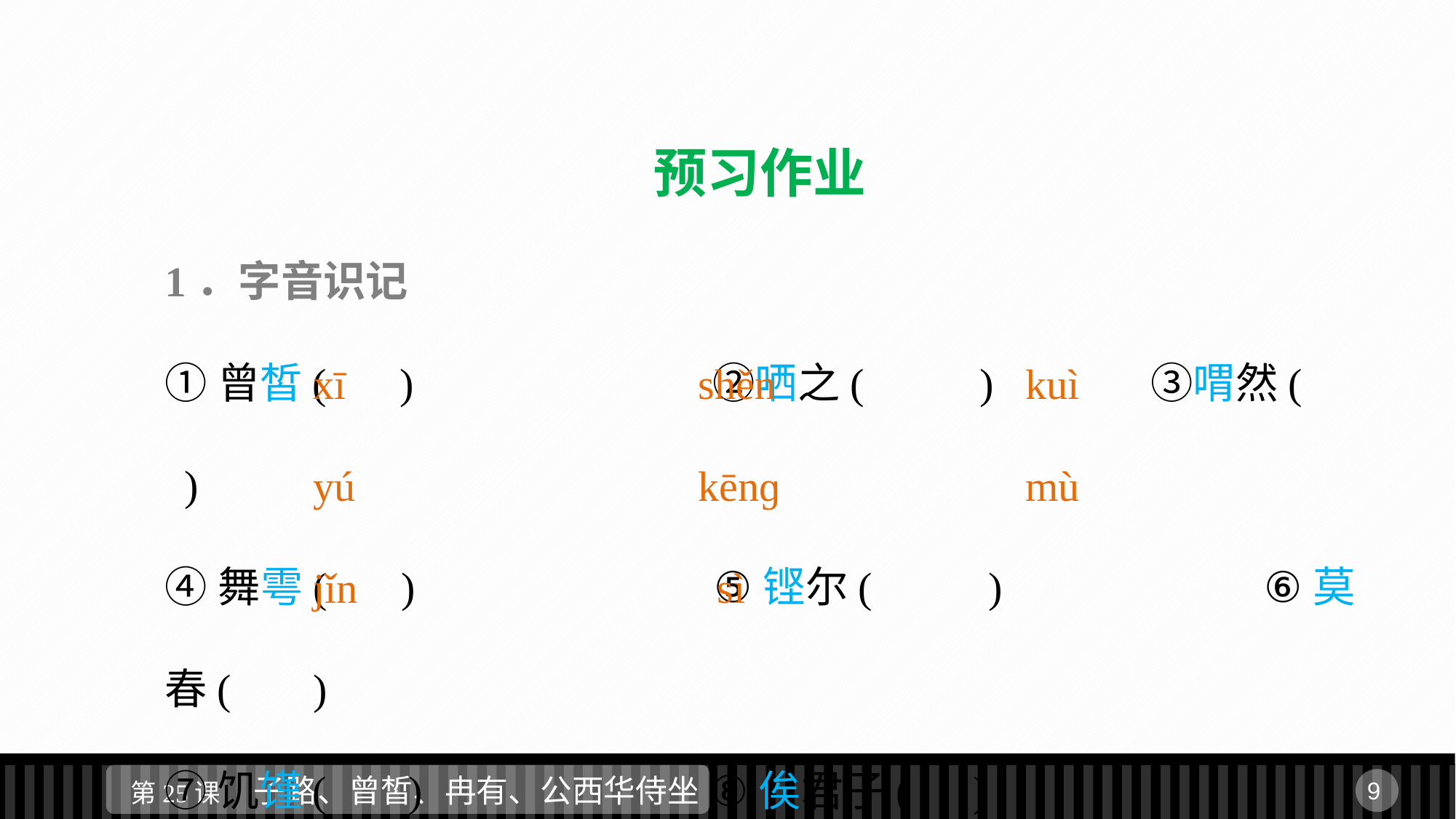

预习作业
1．字音识记
①曾皙(　 )　　		②哂之(　 　)　　 	③喟然(　  )
④舞雩(　 )    			⑤铿尔(　 　)     		⑥莫春(　  )
⑦饥馑(　  )  	  		⑧俟君子(　)
xī　		     shěn　		     kuì
yú　		     kēnɡ　		     mù
jǐn　		       sì